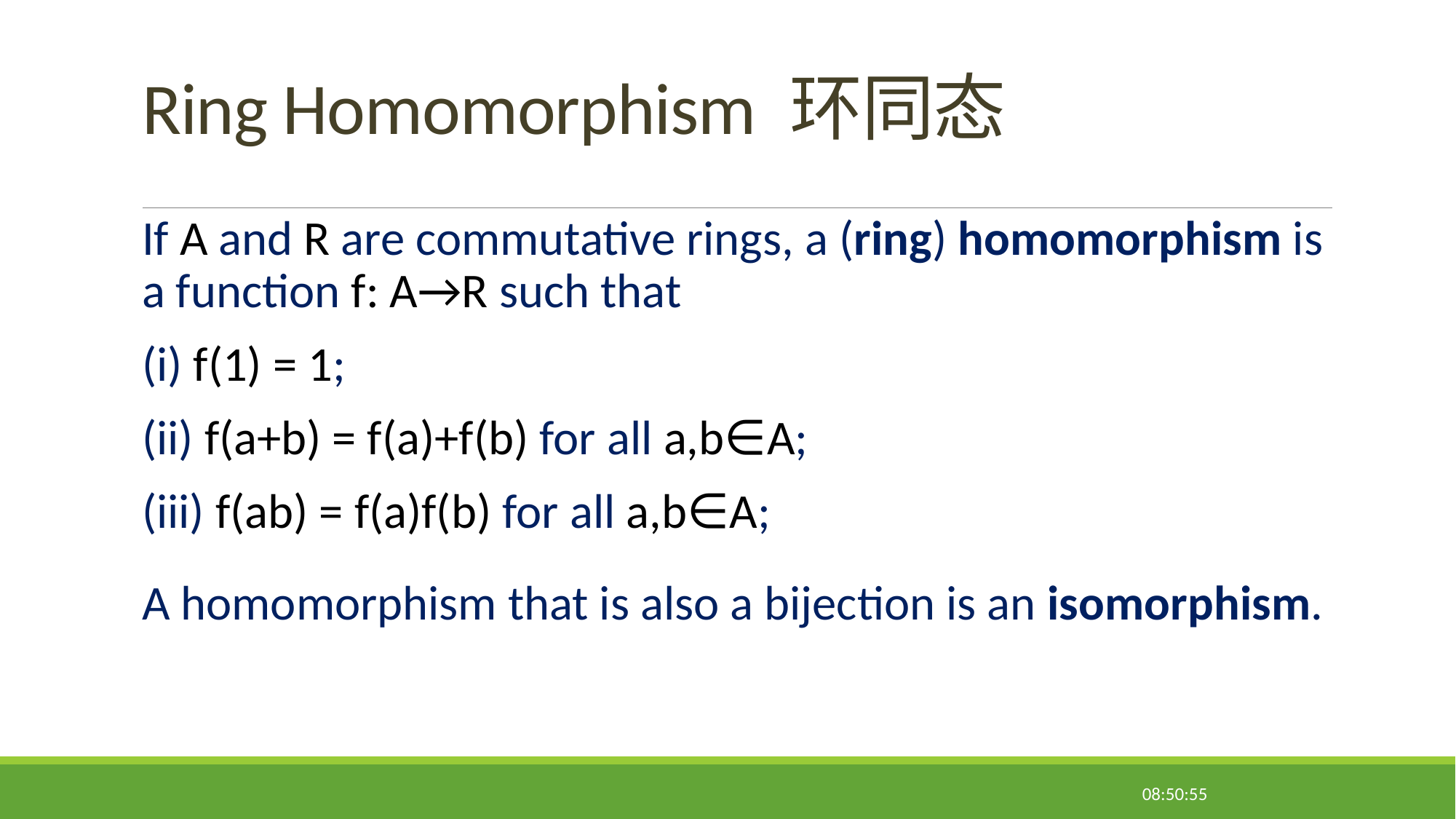

# Ring Homomorphism 环同态
If A and R are commutative rings, a (ring) homomorphism is a function f: A→R such that
(i) f(1) = 1;
(ii) f(a+b) = f(a)+f(b) for all a,b∈A;
(iii) f(ab) = f(a)f(b) for all a,b∈A;
A homomorphism that is also a bijection is an isomorphism.
08:50:55